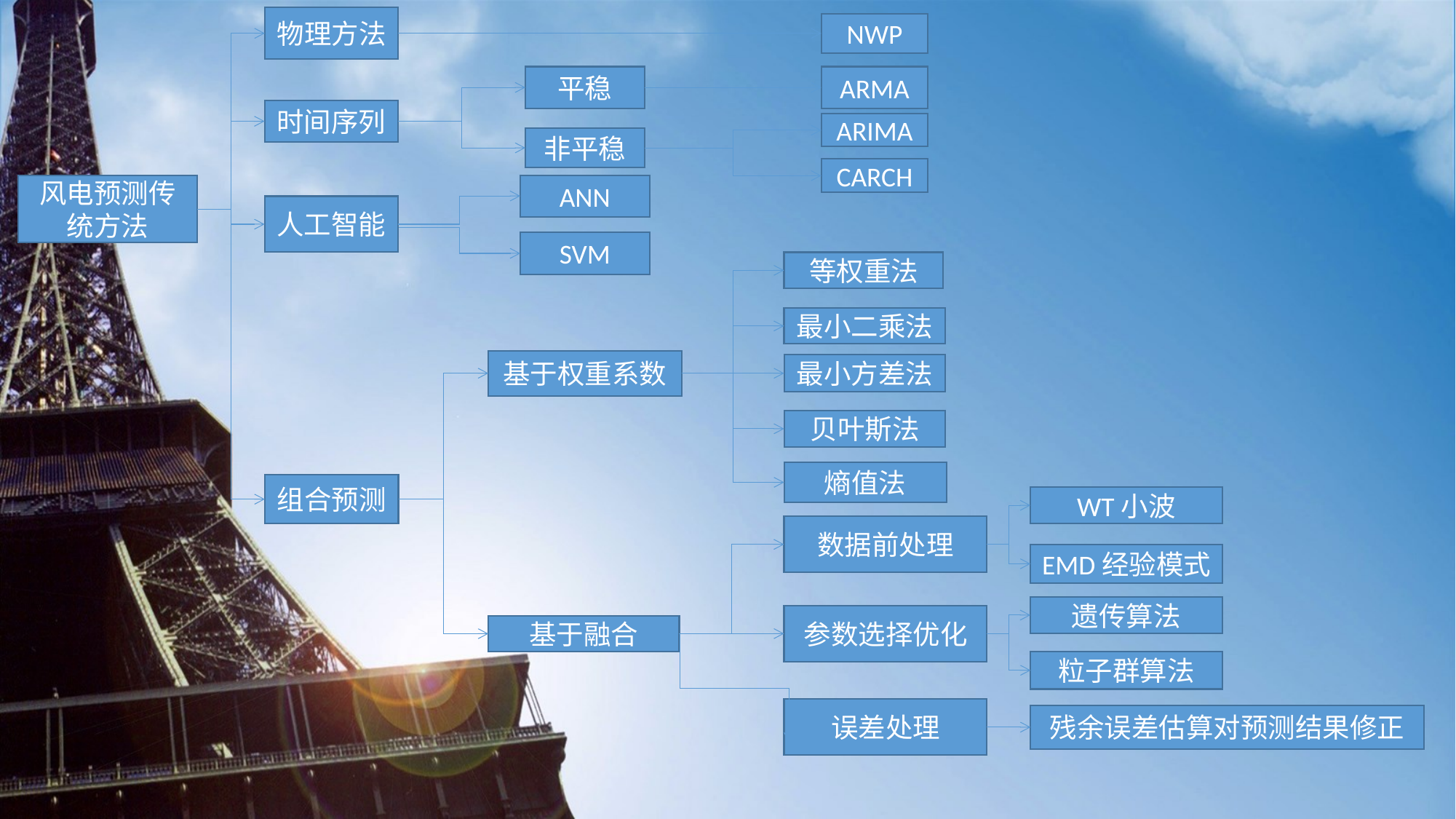

物理方法
NWP
平稳
ARMA
时间序列
ARIMA
非平稳
CARCH
ANN
风电预测传统方法
人工智能
SVM
等权重法
最小二乘法
基于权重系数
最小方差法
贝叶斯法
熵值法
组合预测
WT小波
数据前处理
EMD经验模式
遗传算法
参数选择优化
基于融合
粒子群算法
误差处理
残余误差估算对预测结果修正